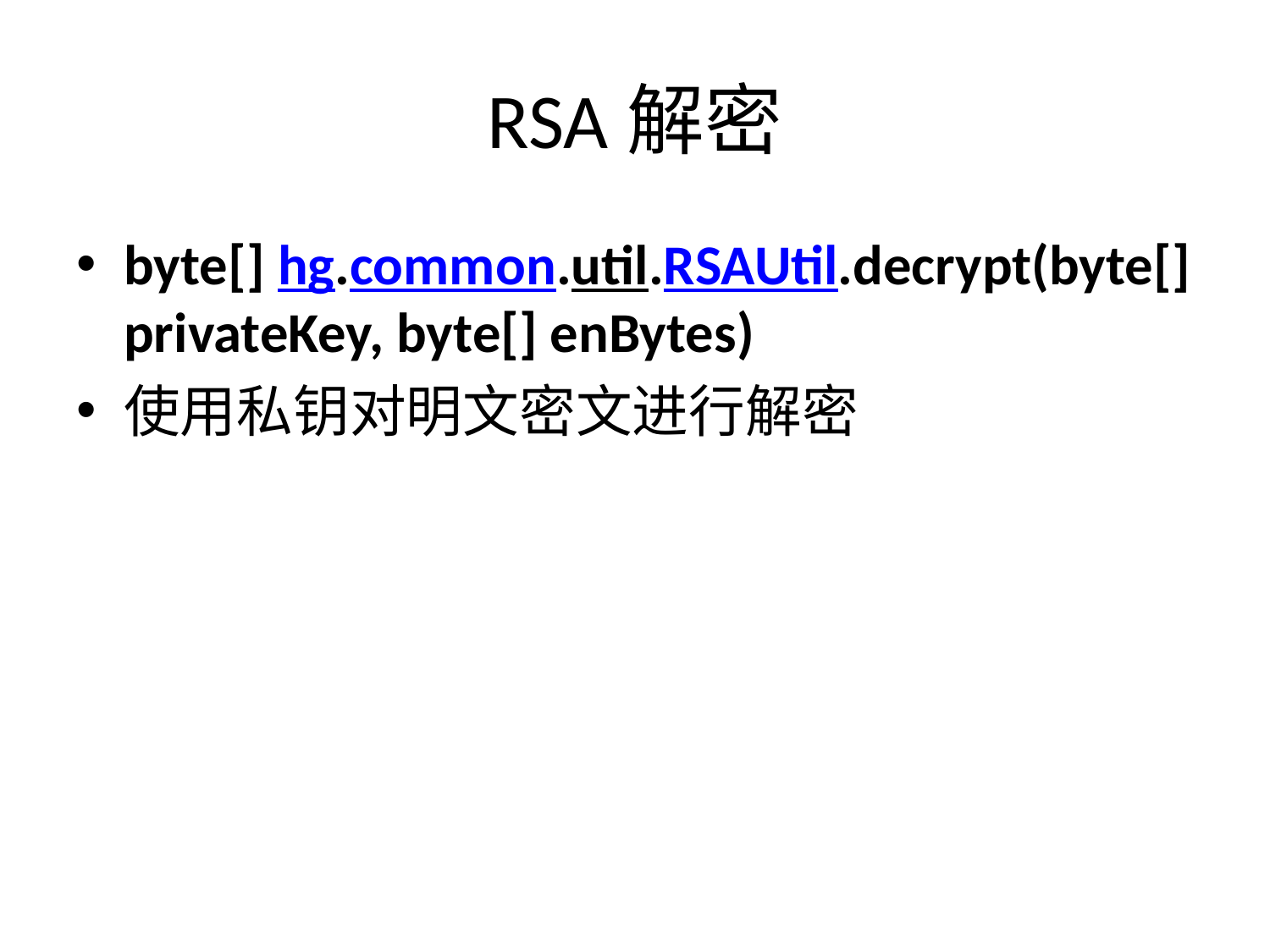

# RSA解密
byte[] hg.common.util.RSAUtil.decrypt(byte[] privateKey, byte[] enBytes)
使用私钥对明文密文进行解密